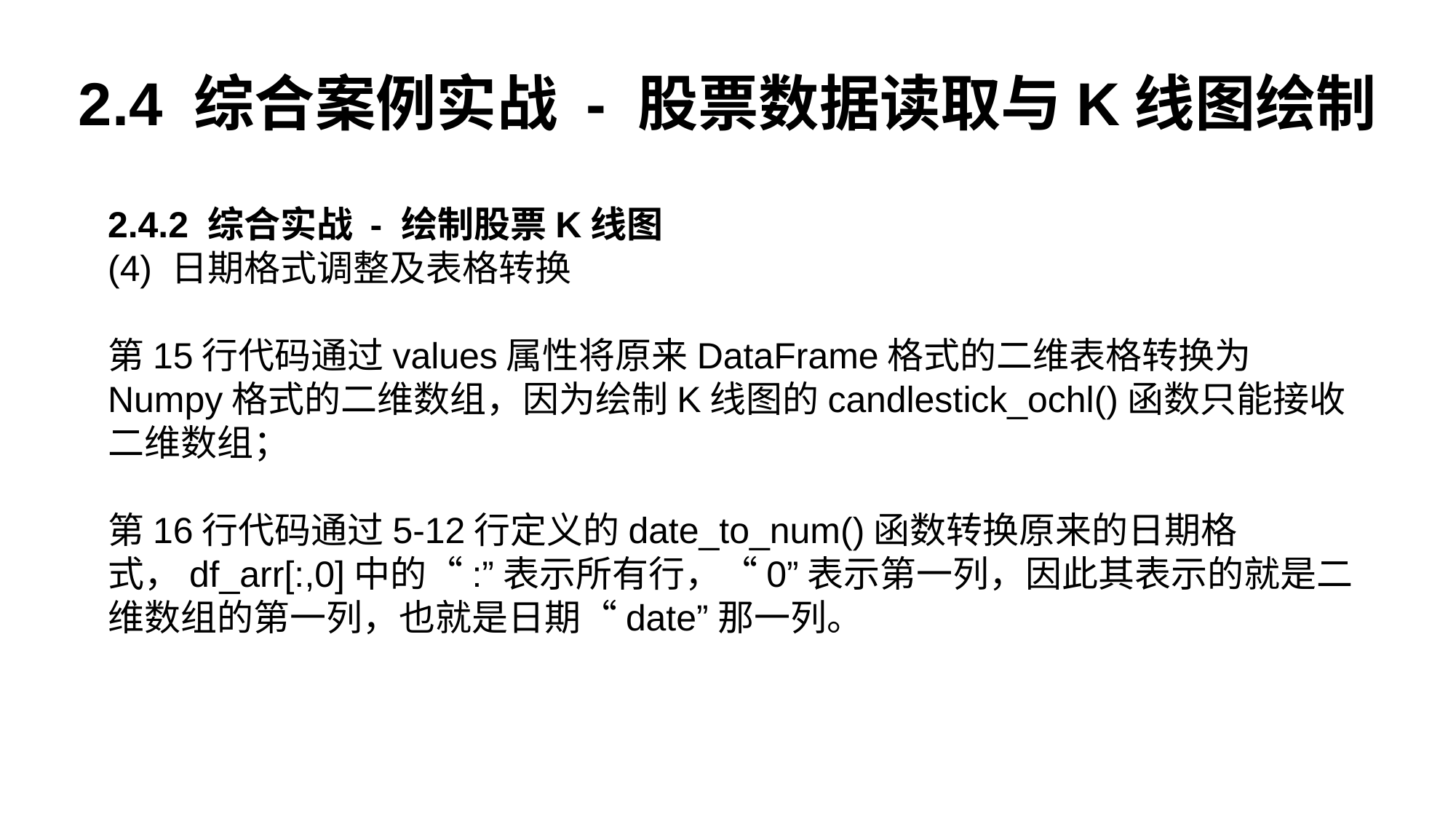

2.4 综合案例实战 - 股票数据读取与K线图绘制
2.4.2 综合实战 - 绘制股票K线图
(4) 日期格式调整及表格转换

第15行代码通过values属性将原来DataFrame格式的二维表格转换为Numpy格式的二维数组，因为绘制K线图的candlestick_ochl()函数只能接收二维数组；

第16行代码通过5-12行定义的date_to_num()函数转换原来的日期格式，df_arr[:,0]中的“:”表示所有行，“0”表示第一列，因此其表示的就是二维数组的第一列，也就是日期“date”那一列。